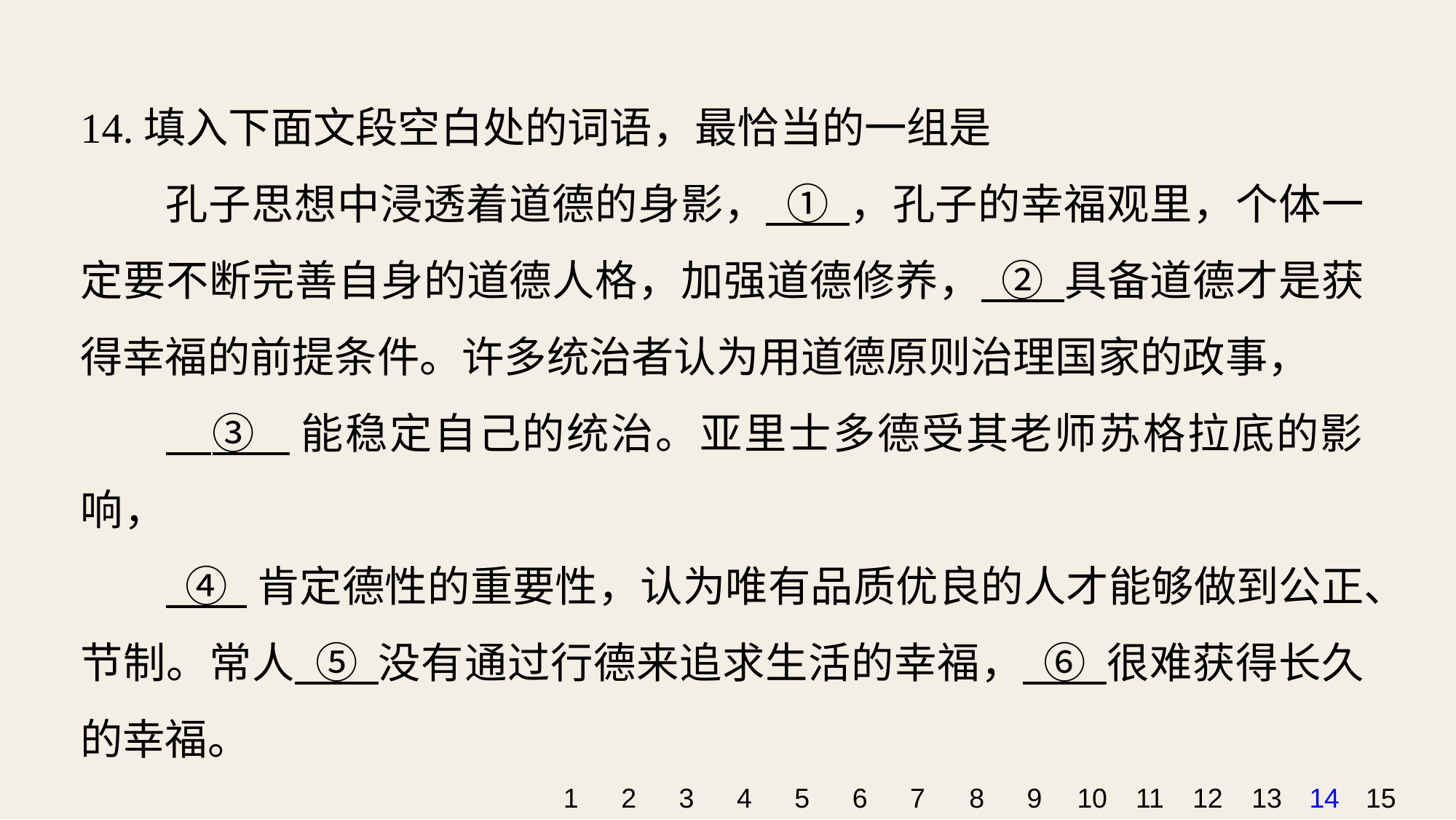

14.填入下面文段空白处的词语，最恰当的一组是
孔子思想中浸透着道德的身影，  ①  ，孔子的幸福观里，个体一定要不断完善自身的道德人格，加强道德修养，  ②  具备道德才是获得幸福的前提条件。许多统治者认为用道德原则治理国家的政事，
    ③   能稳定自己的统治。亚里士多德受其老师苏格拉底的影响，
  ④  肯定德性的重要性，认为唯有品质优良的人才能够做到公正、节制。常人  ⑤  没有通过行德来追求生活的幸福，  ⑥  很难获得长久的幸福。
1
2
3
4
5
6
7
8
9
10
11
12
13
14
15